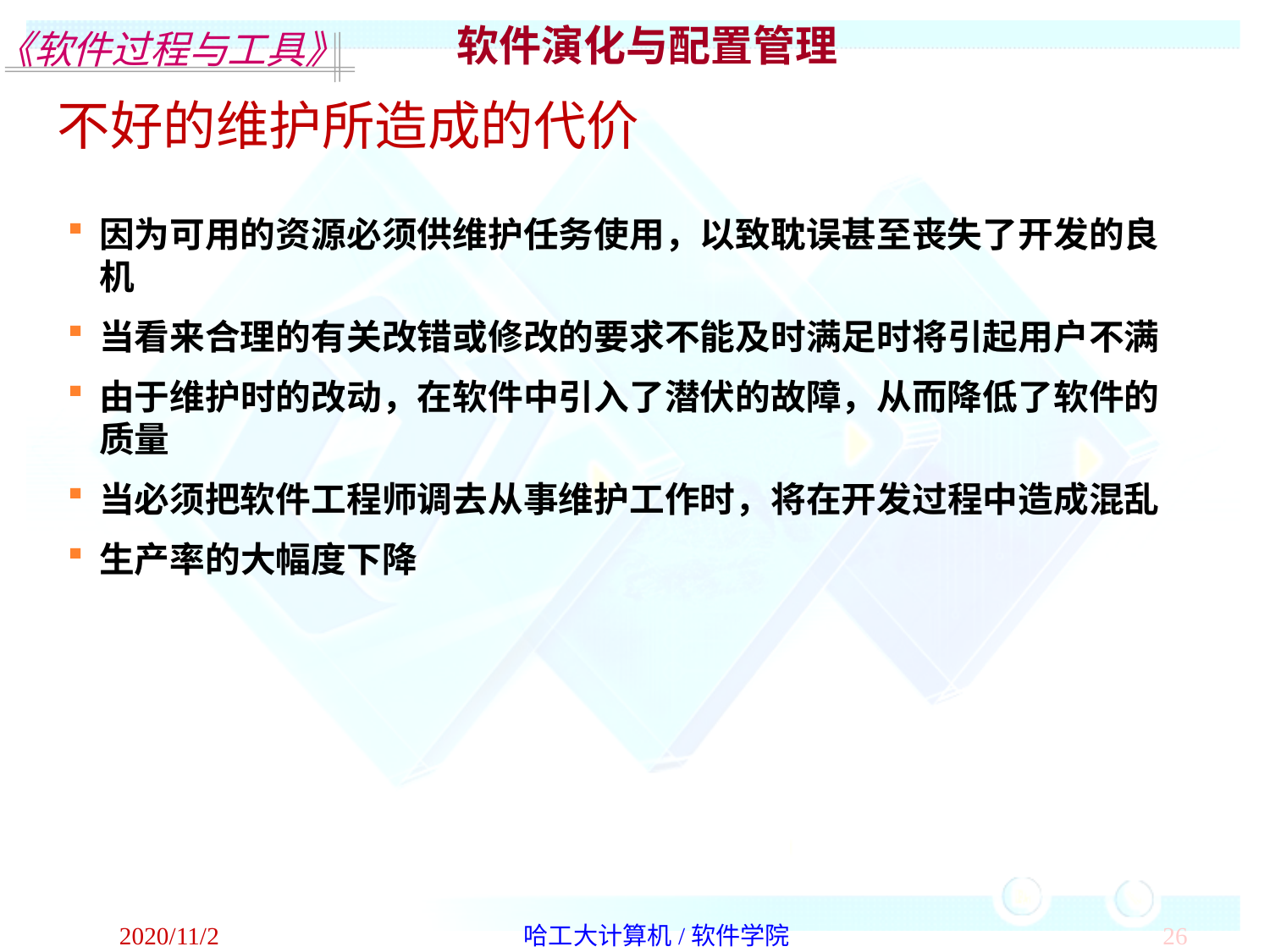

软件演化与配置管理
不好的维护所造成的代价
因为可用的资源必须供维护任务使用，以致耽误甚至丧失了开发的良机
当看来合理的有关改错或修改的要求不能及时满足时将引起用户不满
由于维护时的改动，在软件中引入了潜伏的故障，从而降低了软件的质量
当必须把软件工程师调去从事维护工作时，将在开发过程中造成混乱
生产率的大幅度下降